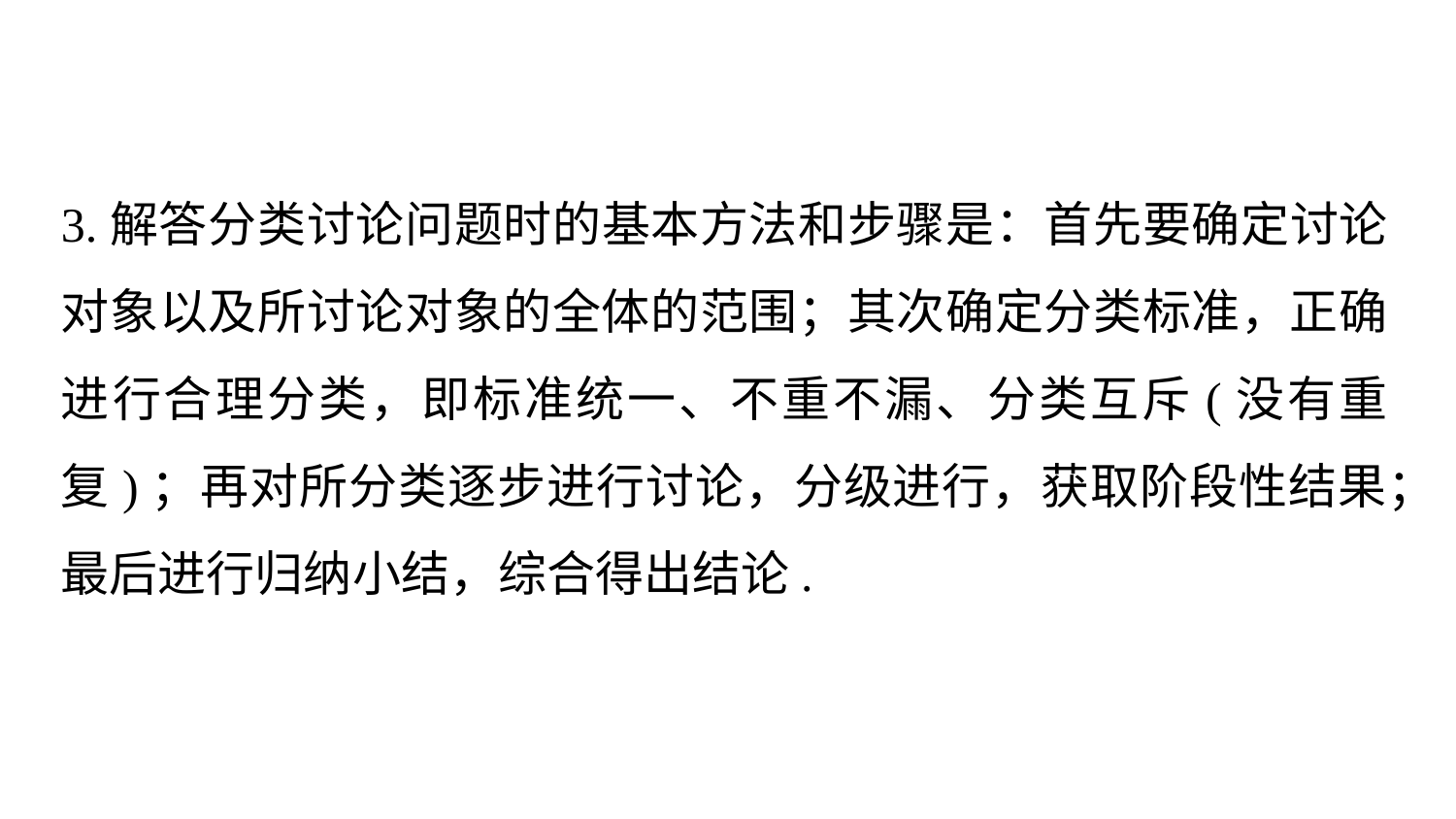

3.解答分类讨论问题时的基本方法和步骤是：首先要确定讨论对象以及所讨论对象的全体的范围；其次确定分类标准，正确进行合理分类，即标准统一、不重不漏、分类互斥(没有重复)；再对所分类逐步进行讨论，分级进行，获取阶段性结果；最后进行归纳小结，综合得出结论.